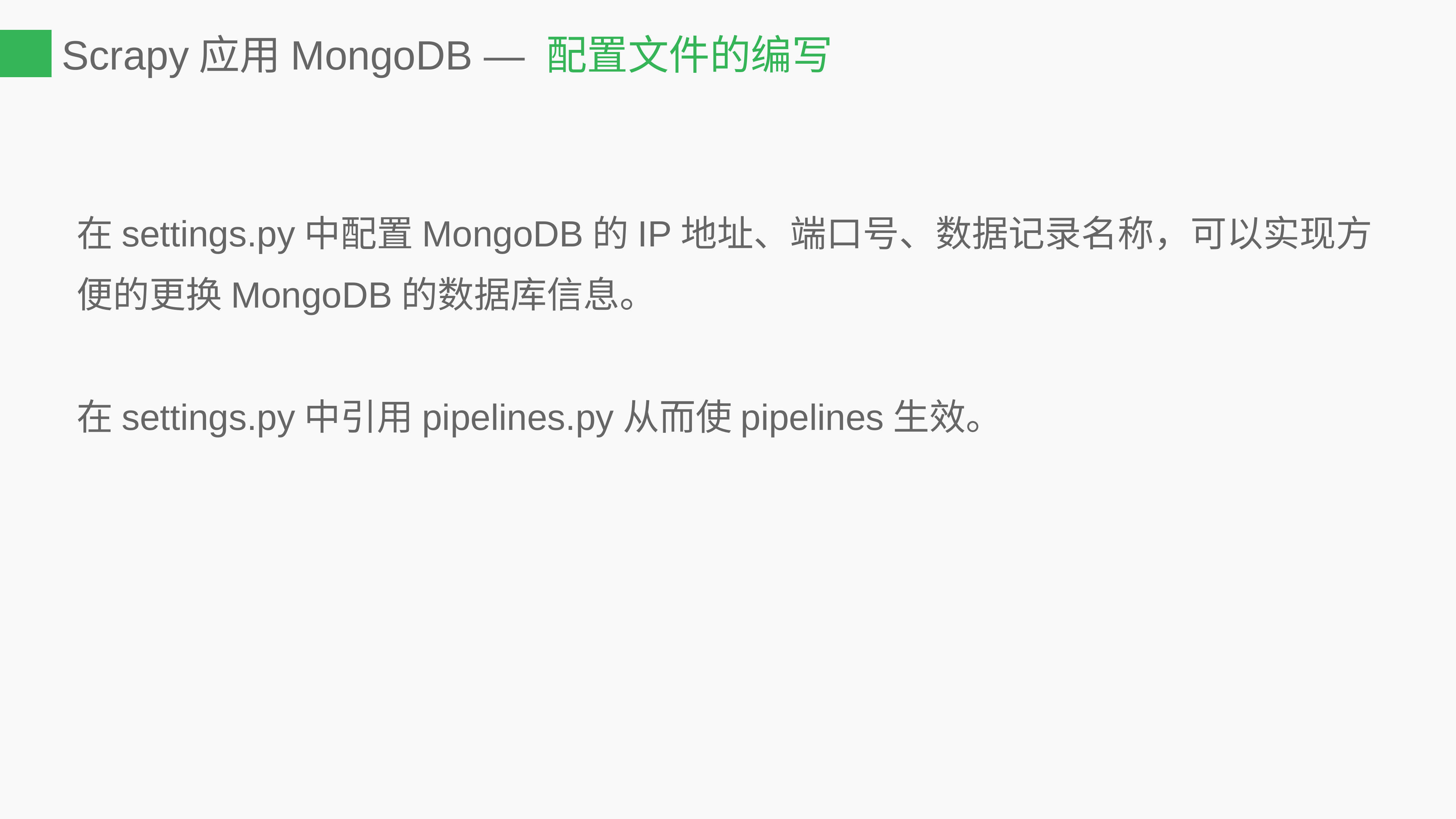

# Scrapy应用MongoDB — 配置文件的编写
在settings.py中配置MongoDB的IP地址、端口号、数据记录名称，可以实现方便的更换MongoDB的数据库信息。

在settings.py中引用pipelines.py从而使pipelines生效。